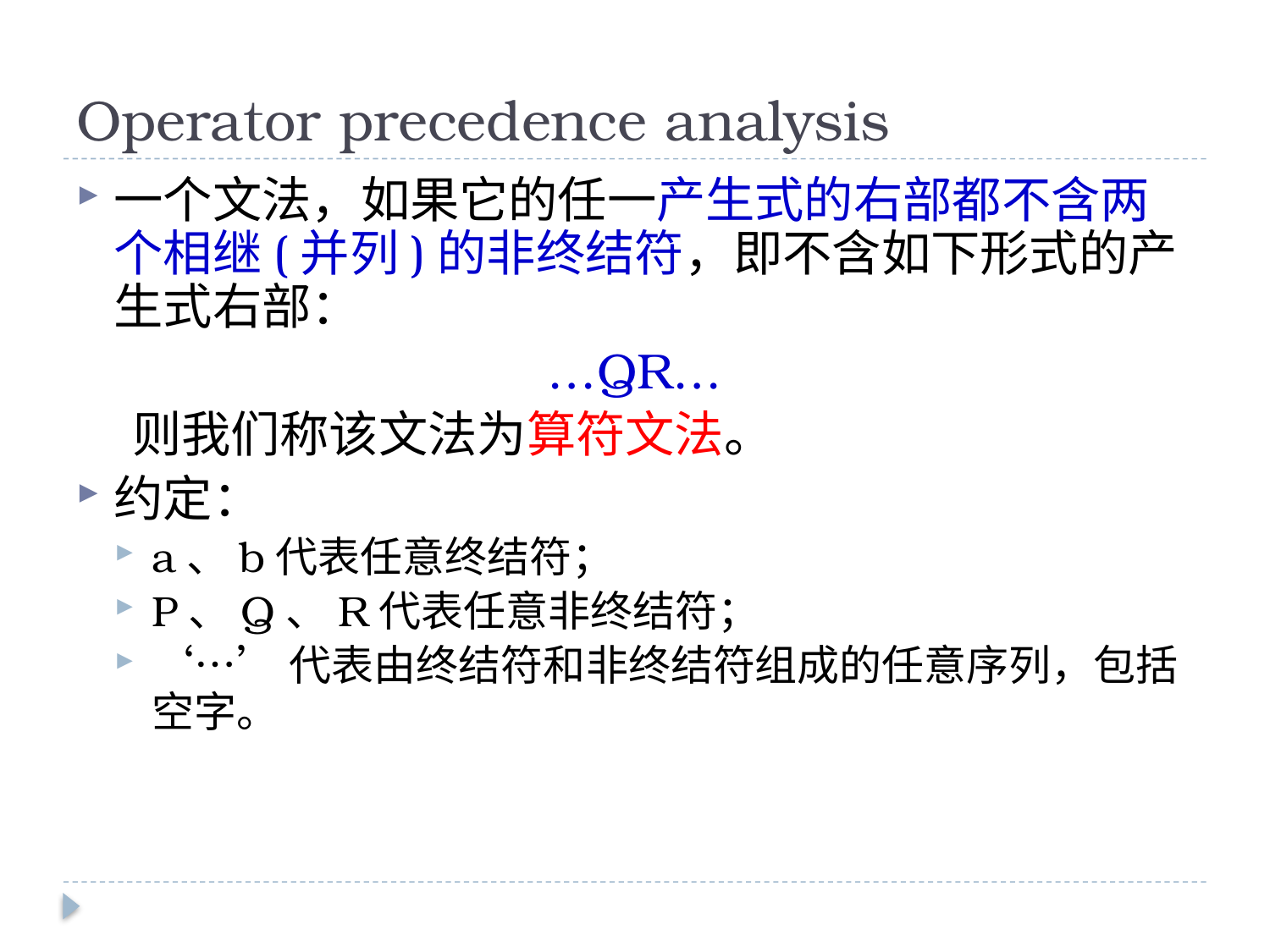

# Operator precedence analysis
一个文法，如果它的任一产生式的右部都不含两个相继(并列)的非终结符，即不含如下形式的产生式右部：
…QR…
    则我们称该文法为算符文法。
约定：
a、b代表任意终结符；
P、Q、R代表任意非终结符；
‘…’代表由终结符和非终结符组成的任意序列，包括空字。

33